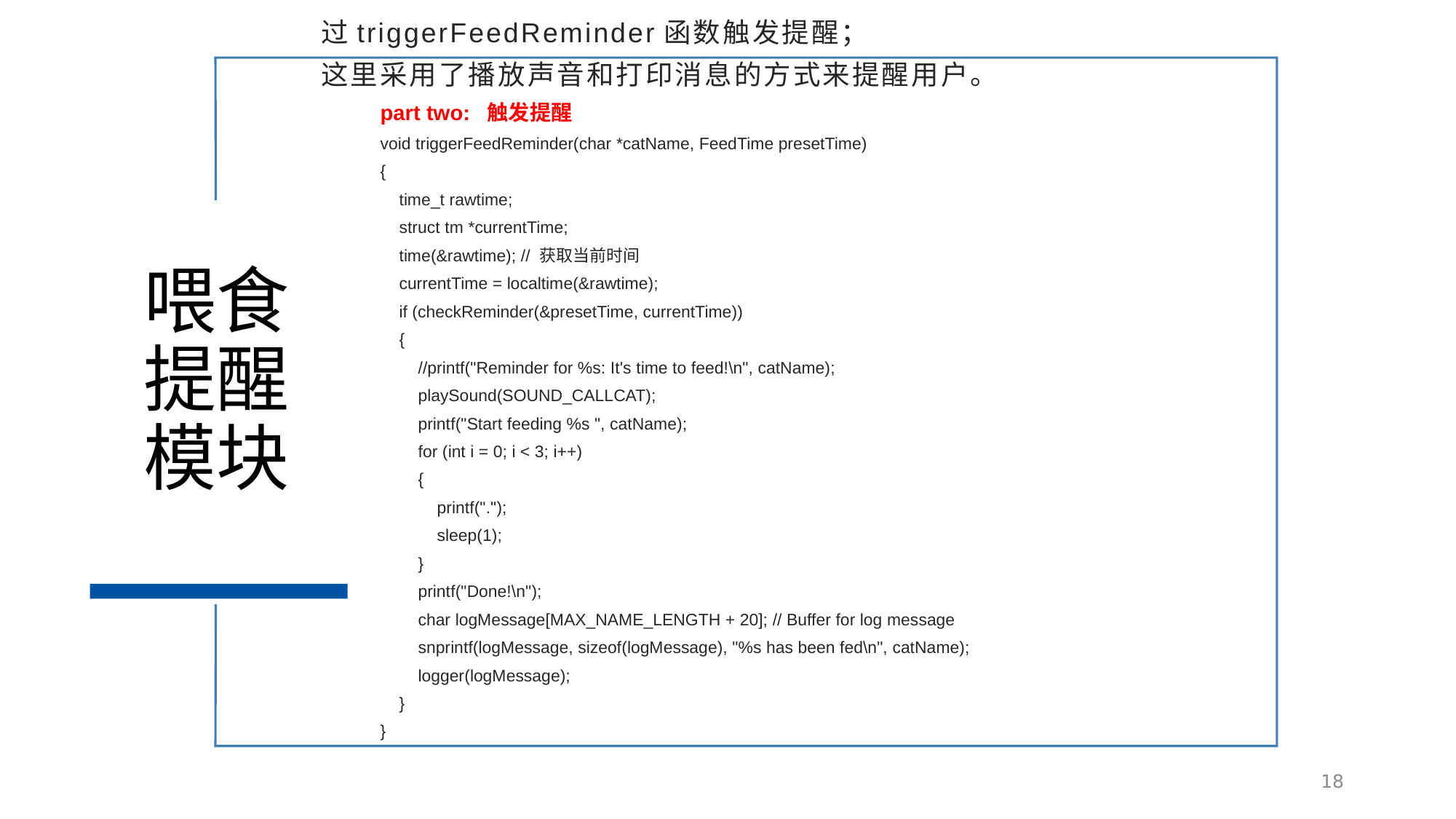

过triggerFeedReminder函数触发提醒；
这里采用了播放声音和打印消息的方式来提醒用户。

part two:  触发提醒
void triggerFeedReminder(char *catName, FeedTime presetTime)
{
    time_t rawtime;
    struct tm *currentTime;
    time(&rawtime); // 获取当前时间
    currentTime = localtime(&rawtime);
    if (checkReminder(&presetTime, currentTime))
    {
        //printf("Reminder for %s: It's time to feed!\n", catName);
        playSound(SOUND_CALLCAT);
        printf("Start feeding %s ", catName);
        for (int i = 0; i < 3; i++)
        {
            printf(".");
            sleep(1);
        }
        printf("Done!\n");
        char logMessage[MAX_NAME_LENGTH + 20]; // Buffer for log message
        snprintf(logMessage, sizeof(logMessage), "%s has been fed\n", catName);
        logger(logMessage);
    }
}
# 喂食 提醒 模块

18